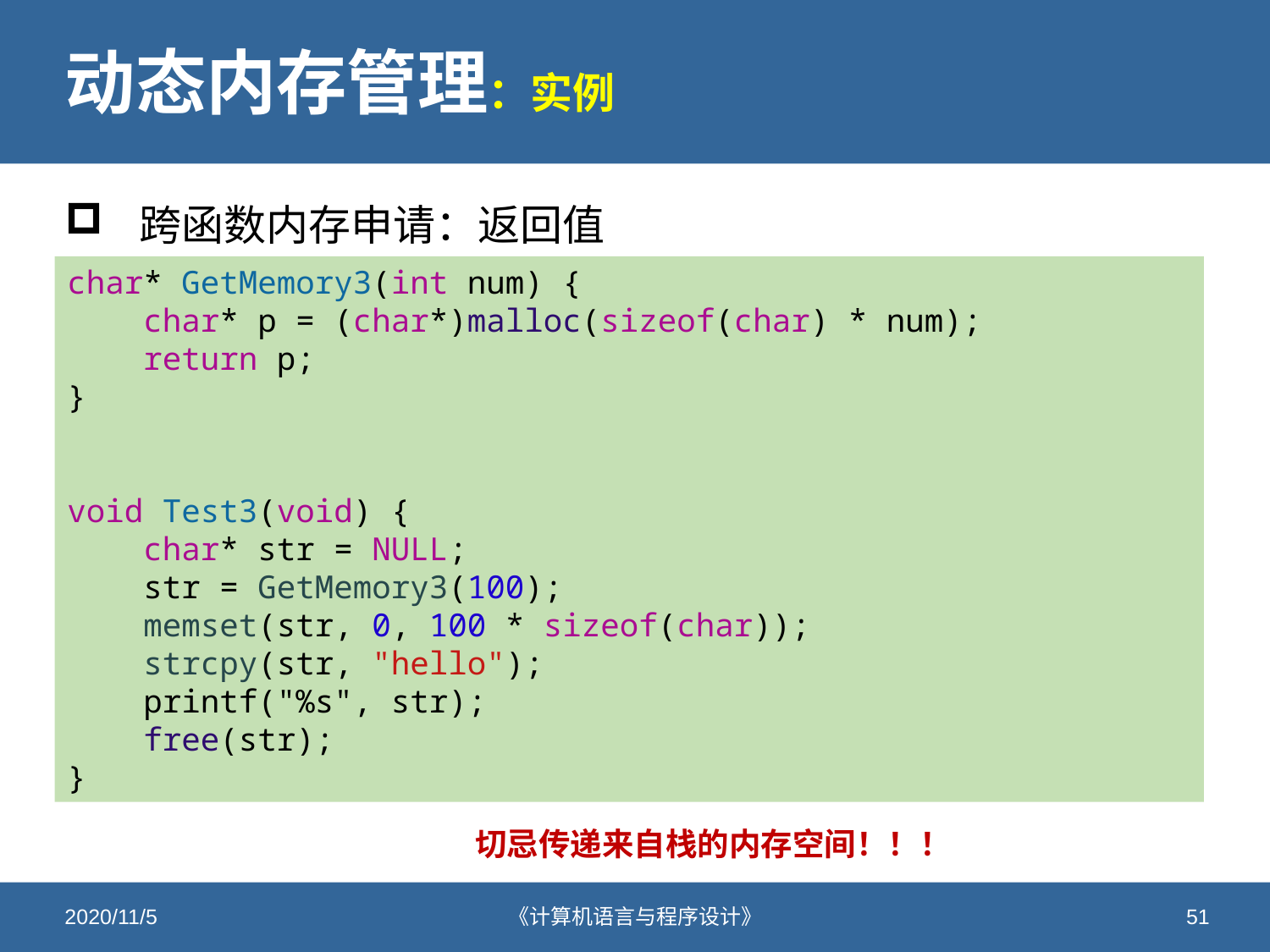

# 动态内存管理：实例
跨函数内存申请：返回值

char* GetMemory3(int num) {
    char* p = (char*)malloc(sizeof(char) * num);
    return p;
}

void Test3(void) {
    char* str = NULL;
    str = GetMemory3(100);
    memset(str, 0, 100 * sizeof(char));
    strcpy(str, "hello");
    printf("%s", str);
    free(str);
}
切忌传递来自栈的内存空间！！！
2020/11/5
《计算机语言与程序设计》
51